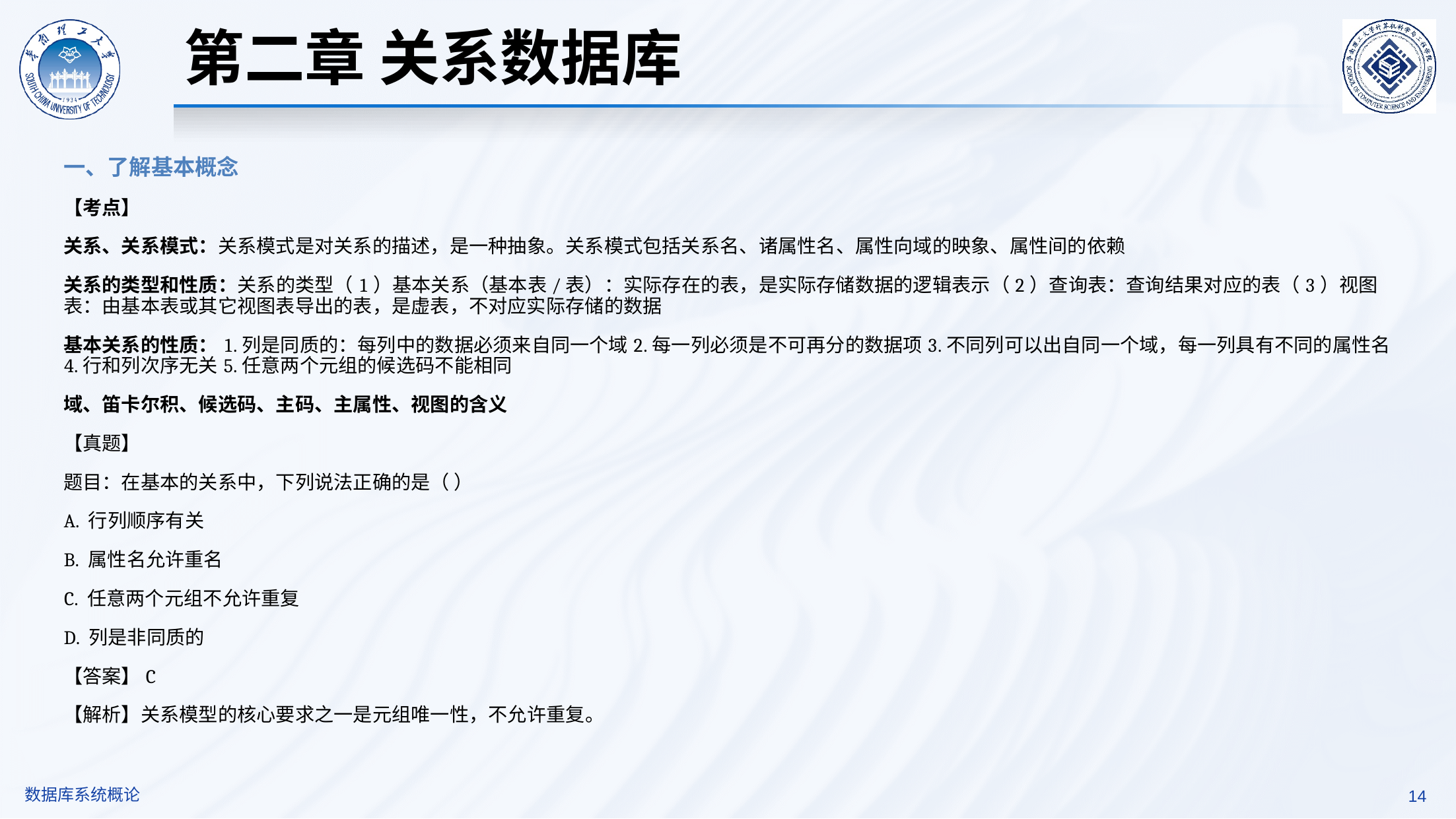

第二章 关系数据库
一、了解基本概念
【考点】
关系、关系模式：关系模式是对关系的描述，是一种抽象。关系模式包括关系名、诸属性名、属性向域的映象、属性间的依赖
关系的类型和性质：关系的类型（1）基本关系（基本表/表）：实际存在的表，是实际存储数据的逻辑表示（2）查询表：查询结果对应的表（3）视图表：由基本表或其它视图表导出的表，是虚表，不对应实际存储的数据
基本关系的性质：1.列是同质的：每列中的数据必须来自同一个域2.每一列必须是不可再分的数据项3.不同列可以出自同一个域，每一列具有不同的属性名4.行和列次序无关5.任意两个元组的候选码不能相同
域、笛卡尔积、候选码、主码、主属性、视图的含义
【真题】
题目：在基本的关系中，下列说法正确的是（ ）
A. 行列顺序有关
B. 属性名允许重名
C. 任意两个元组不允许重复
D. 列是非同质的
【答案】C
【解析】关系模型的核心要求之一是元组唯一性，不允许重复。